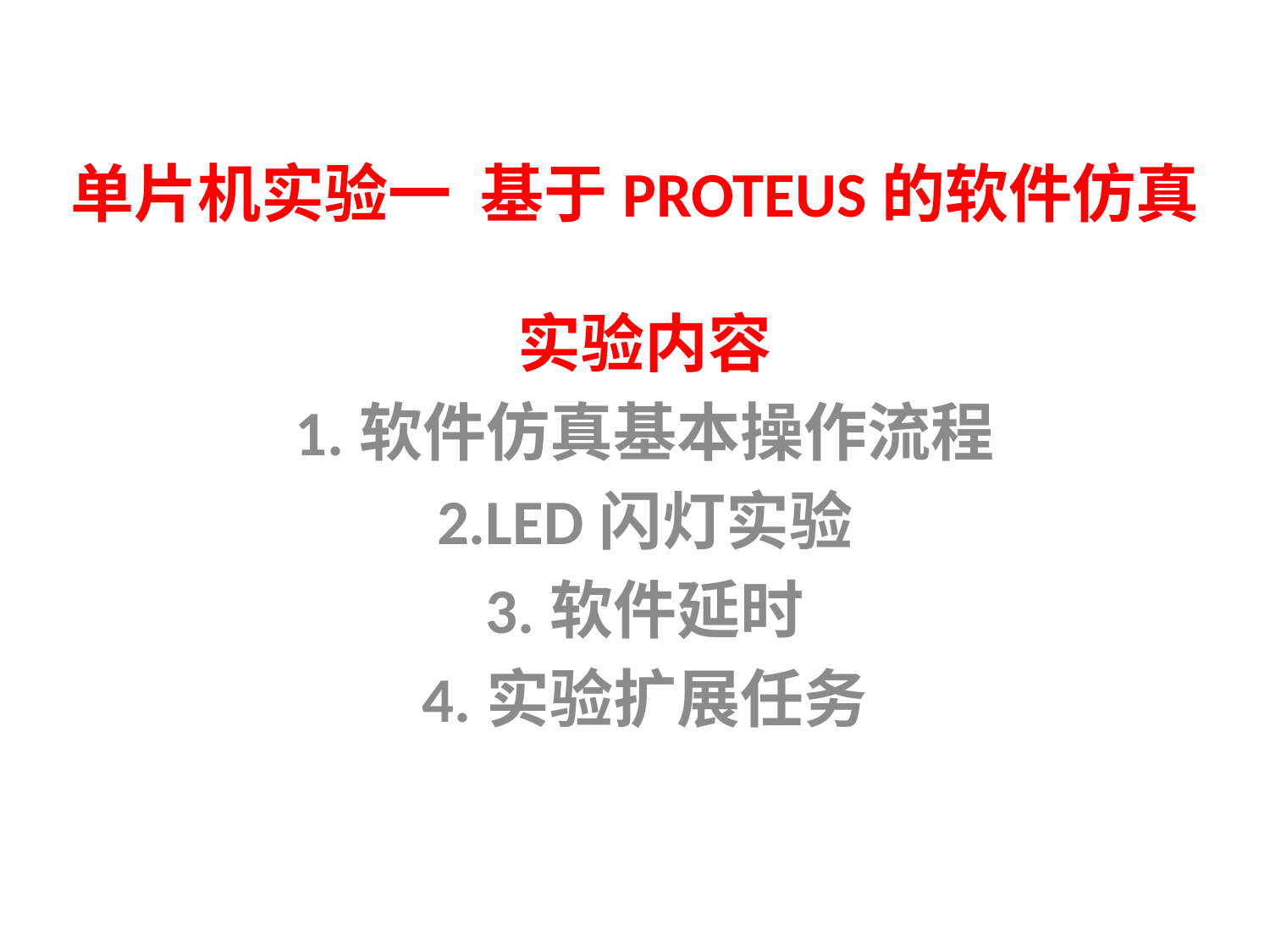

# 单片机实验一  基于PROTEUS的软件仿真
实验内容
1.软件仿真基本操作流程
2.LED闪灯实验
3.软件延时
4.实验扩展任务